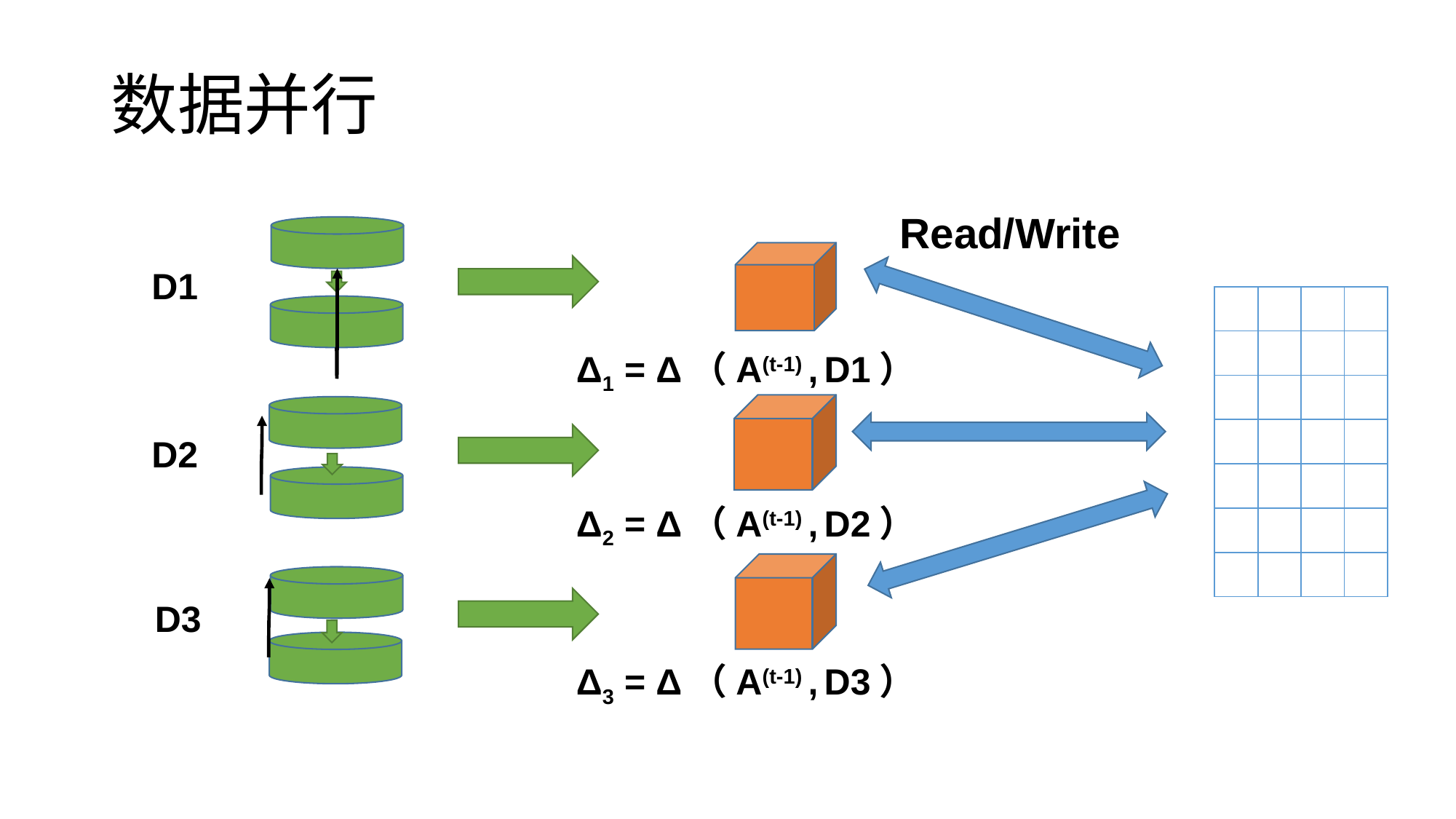

# 数据并行
Read/Write

D1

|  |  |  |  |
| --- | --- | --- | --- |
|  |  |  |  |
|  |  |  |  |
|  |  |  |  |
|  |  |  |  |
|  |  |  |  |
|  |  |  |  |

Δ1 = Δ（A(t-1) , D1）

D2

Δ2 = Δ（A(t-1) , D2）

D3

Δ3 = Δ（A(t-1) , D3）